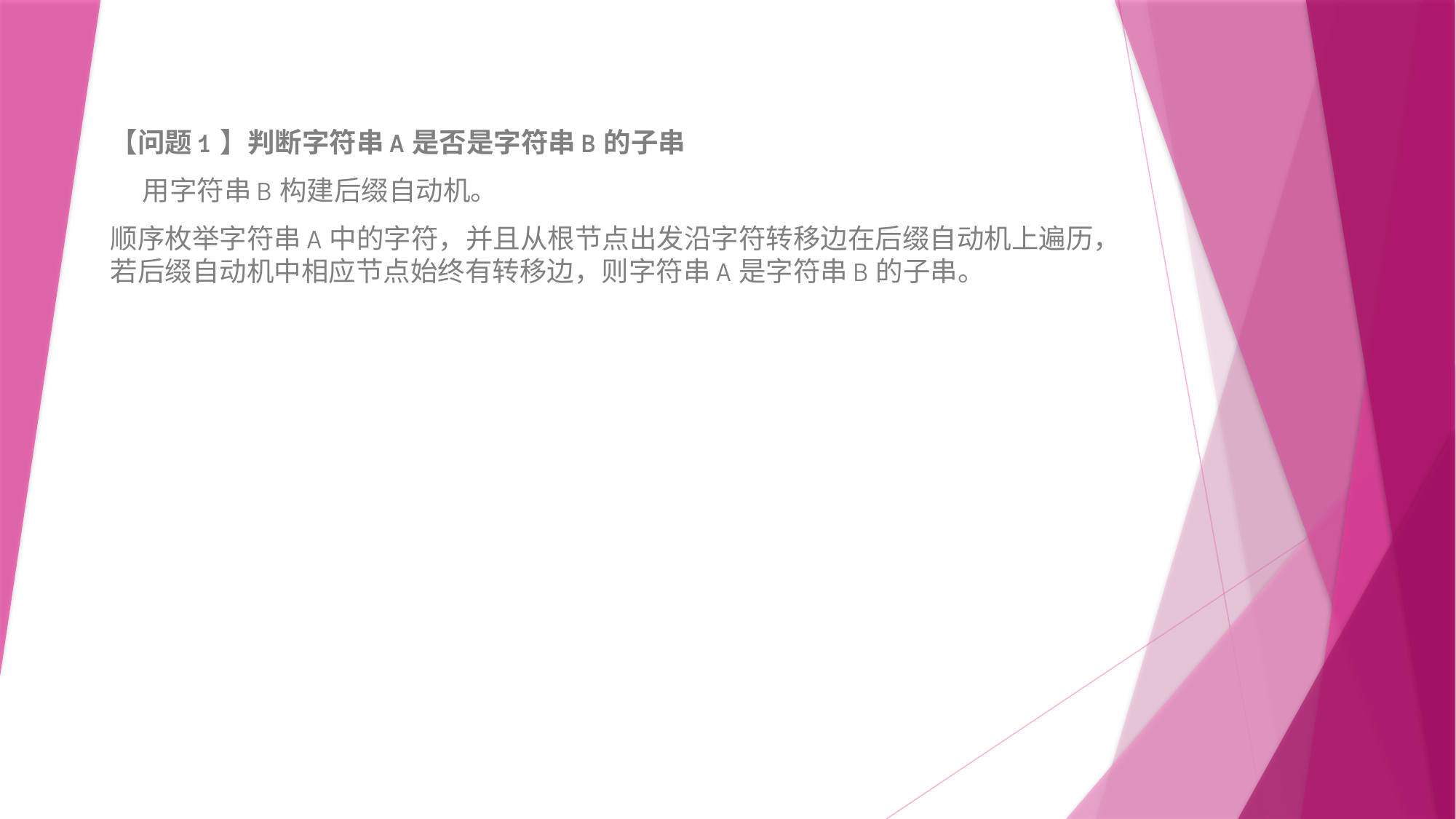

#
【问题1】判断字符串A是否是字符串B的子串
用字符串B构建后缀自动机。
顺序枚举字符串A中的字符，并且从根节点出发沿字符转移边在后缀自动机上遍历，若后缀自动机中相应节点始终有转移边，则字符串A是字符串B的子串。